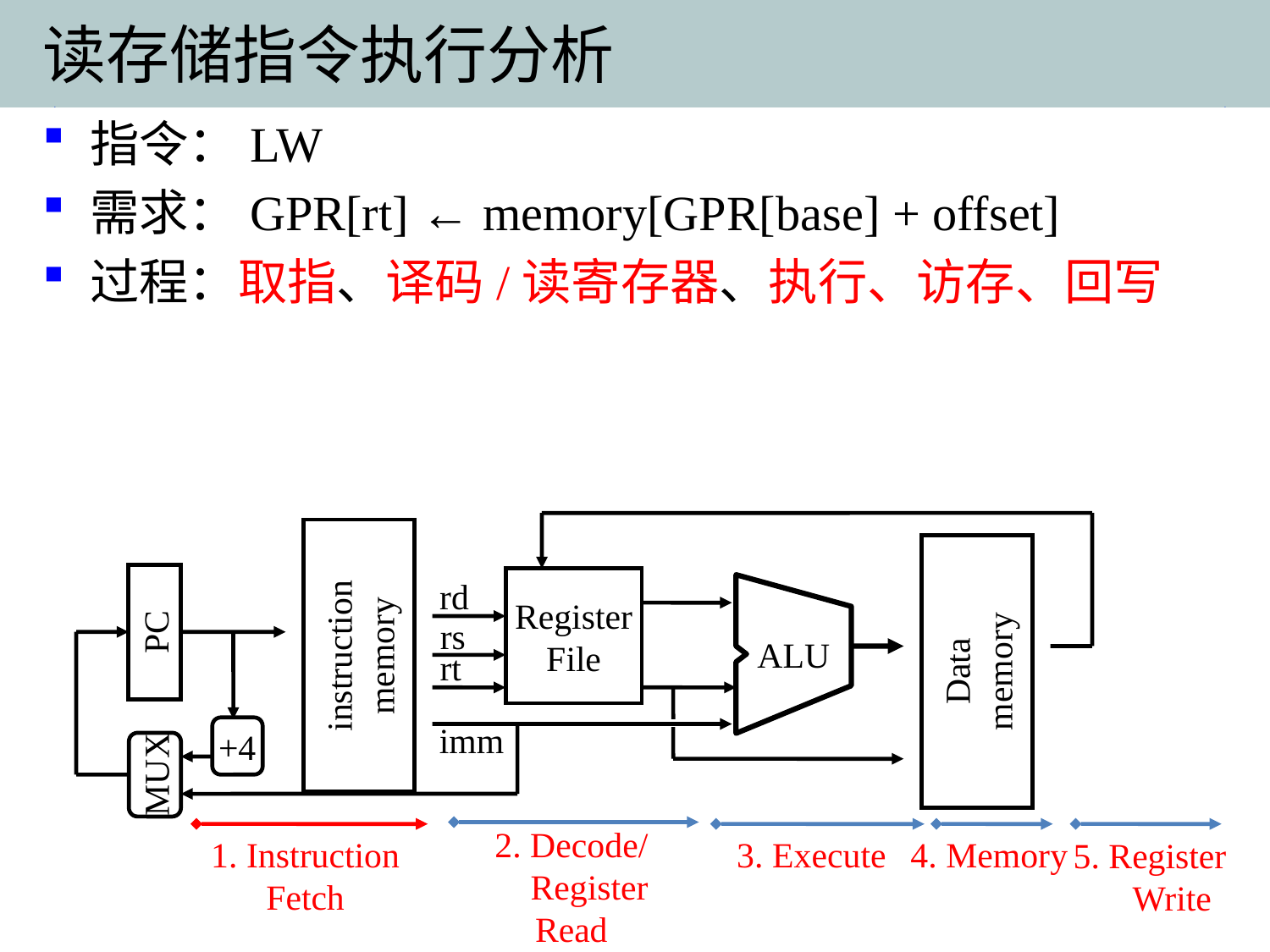

# 读存储指令执行分析
指令：LW
需求：GPR[rt] ← memory[GPR[base] + offset]
过程：取指、译码/读寄存器、执行、访存、回写

Register
File
rd
ALU

instruction
memory

PC
rs

Data
memory

rt

+4
imm

MUX

2. Decode/
    Register Read

1. Instruction
Fetch

3. Execute

4. Memory

5. Register
     Write